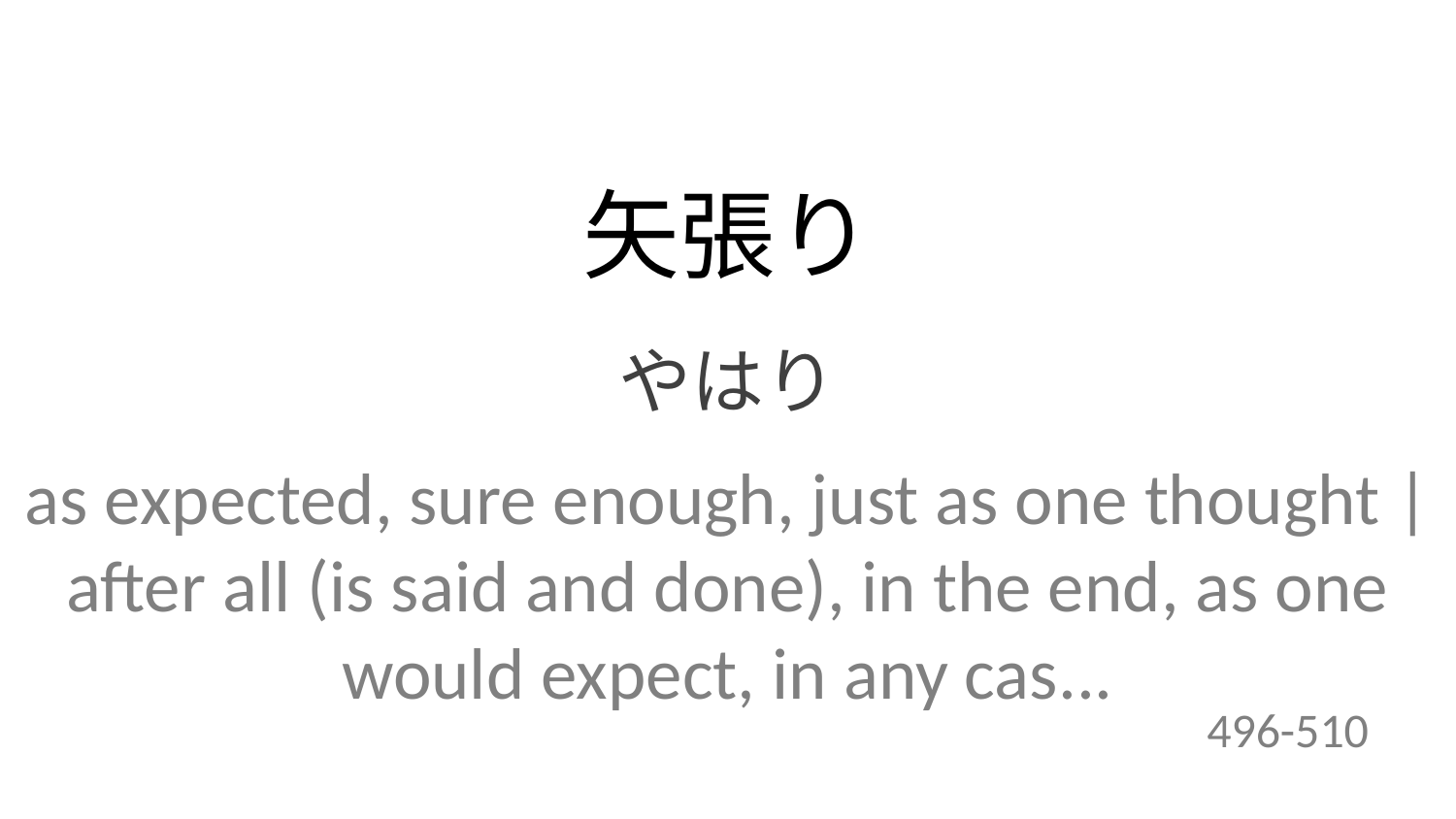

矢張り

やはり
as expected, sure enough, just as one thought | after all (is said and done), in the end, as one would expect, in any cas...
496-510